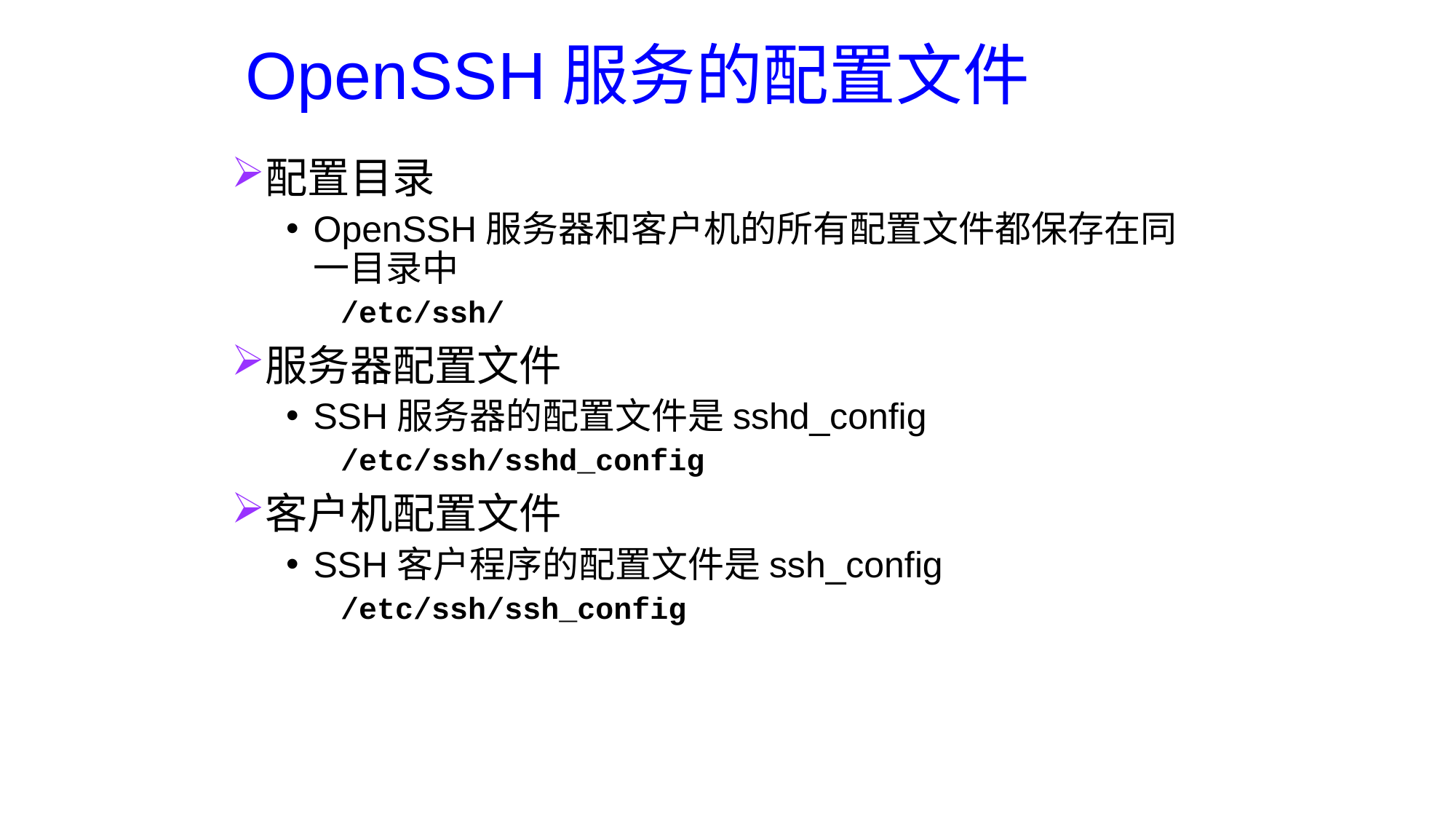

# OpenSSH服务的配置文件
配置目录
OpenSSH服务器和客户机的所有配置文件都保存在同一目录中
/etc/ssh/
服务器配置文件
SSH服务器的配置文件是sshd_config
/etc/ssh/sshd_config
客户机配置文件
SSH客户程序的配置文件是ssh_config
/etc/ssh/ssh_config